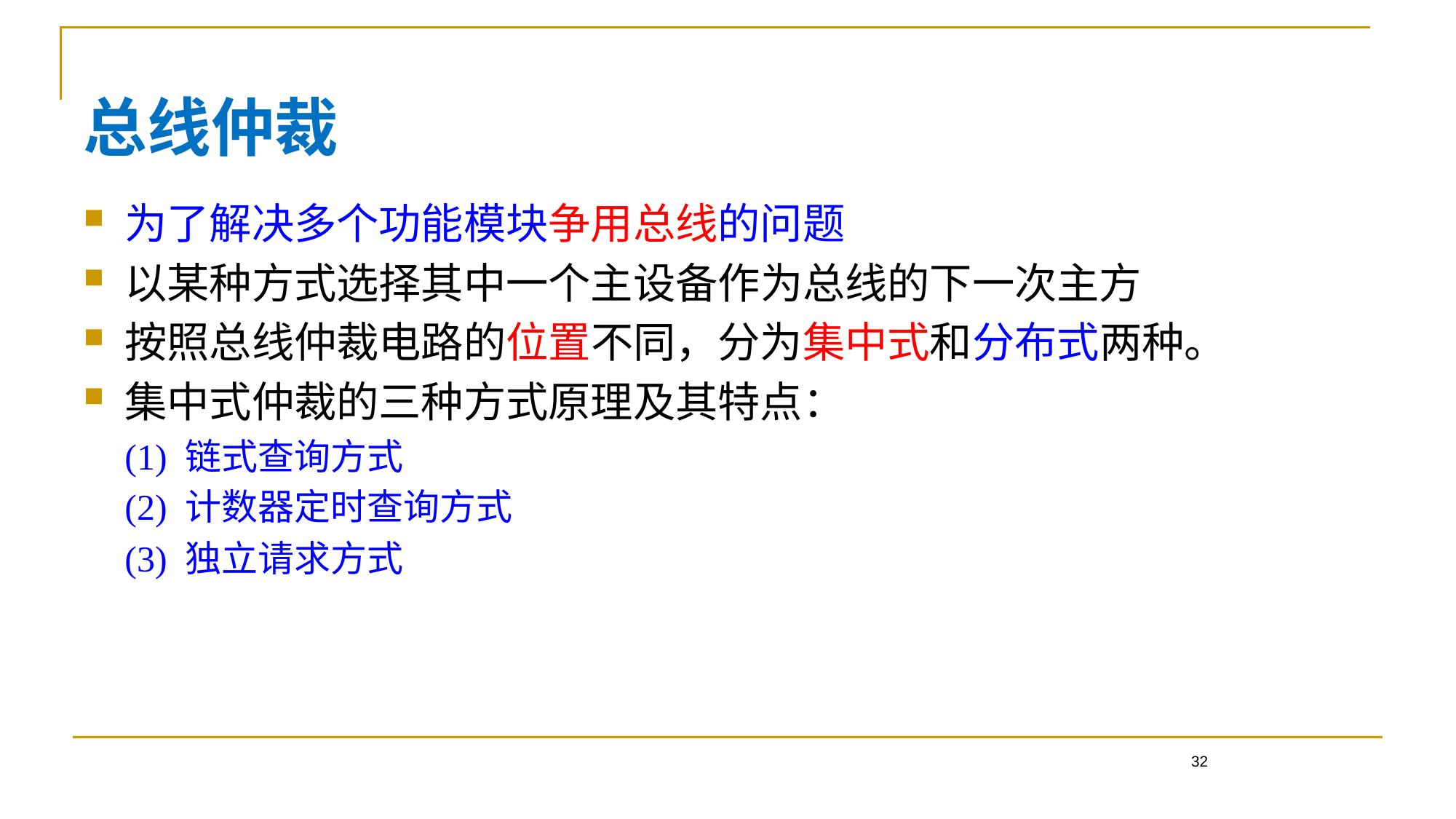

总线仲裁
为了解决多个功能模块争用总线的问题
以某种方式选择其中一个主设备作为总线的下一次主方
按照总线仲裁电路的位置不同，分为集中式和分布式两种。
集中式仲裁的三种方式原理及其特点：
(1) 链式查询方式
(2) 计数器定时查询方式
(3) 独立请求方式
32